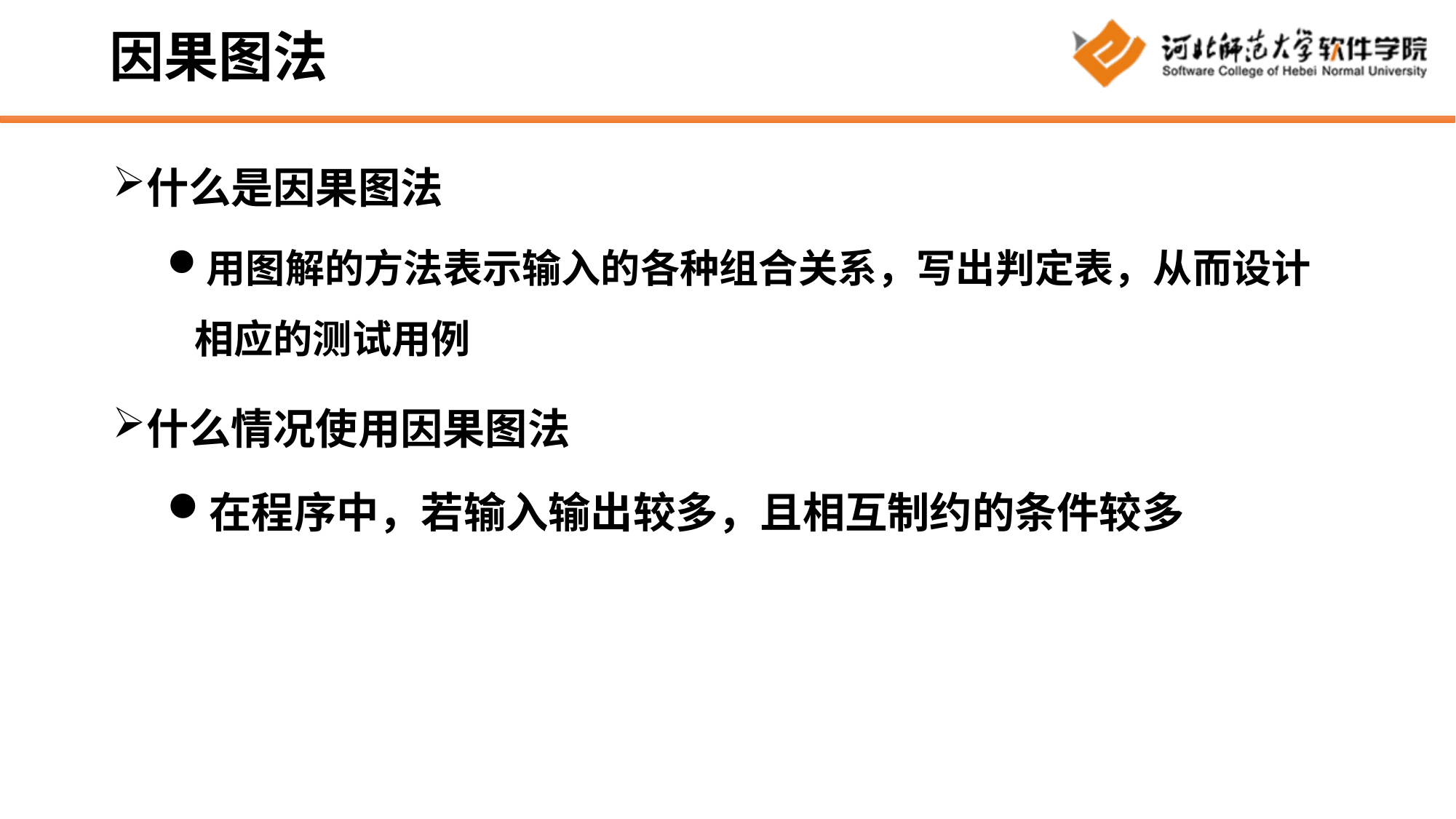

# 因果图法
什么是因果图法
用图解的方法表示输入的各种组合关系，写出判定表，从而设计相应的测试用例
什么情况使用因果图法
在程序中，若输入输出较多，且相互制约的条件较多